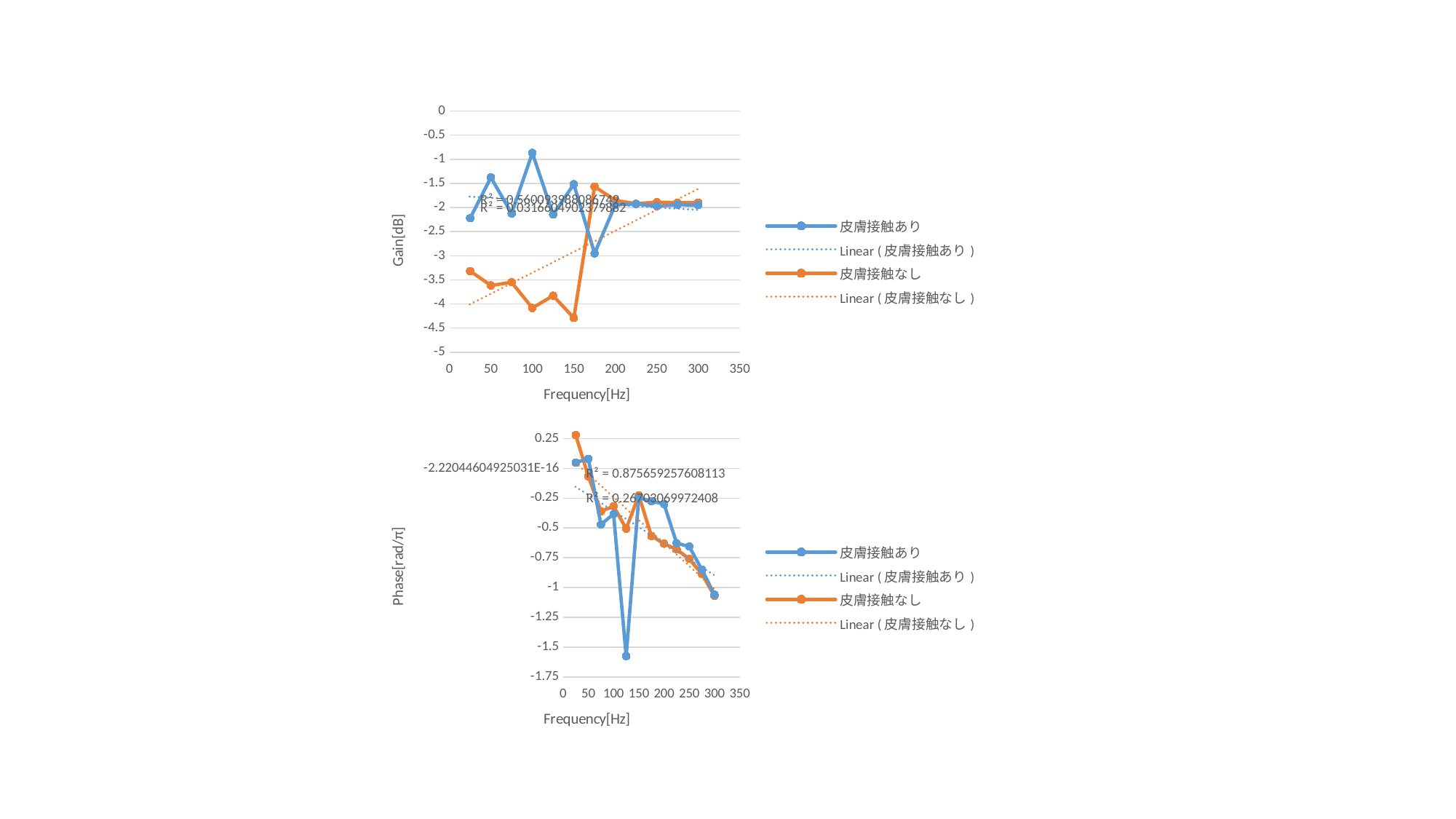

### Chart

| Category | 皮膚接触あり | 皮膚接触なし |
|---|---|---|

### Chart

| Category | 皮膚接触あり | 皮膚接触なし |
|---|---|---|